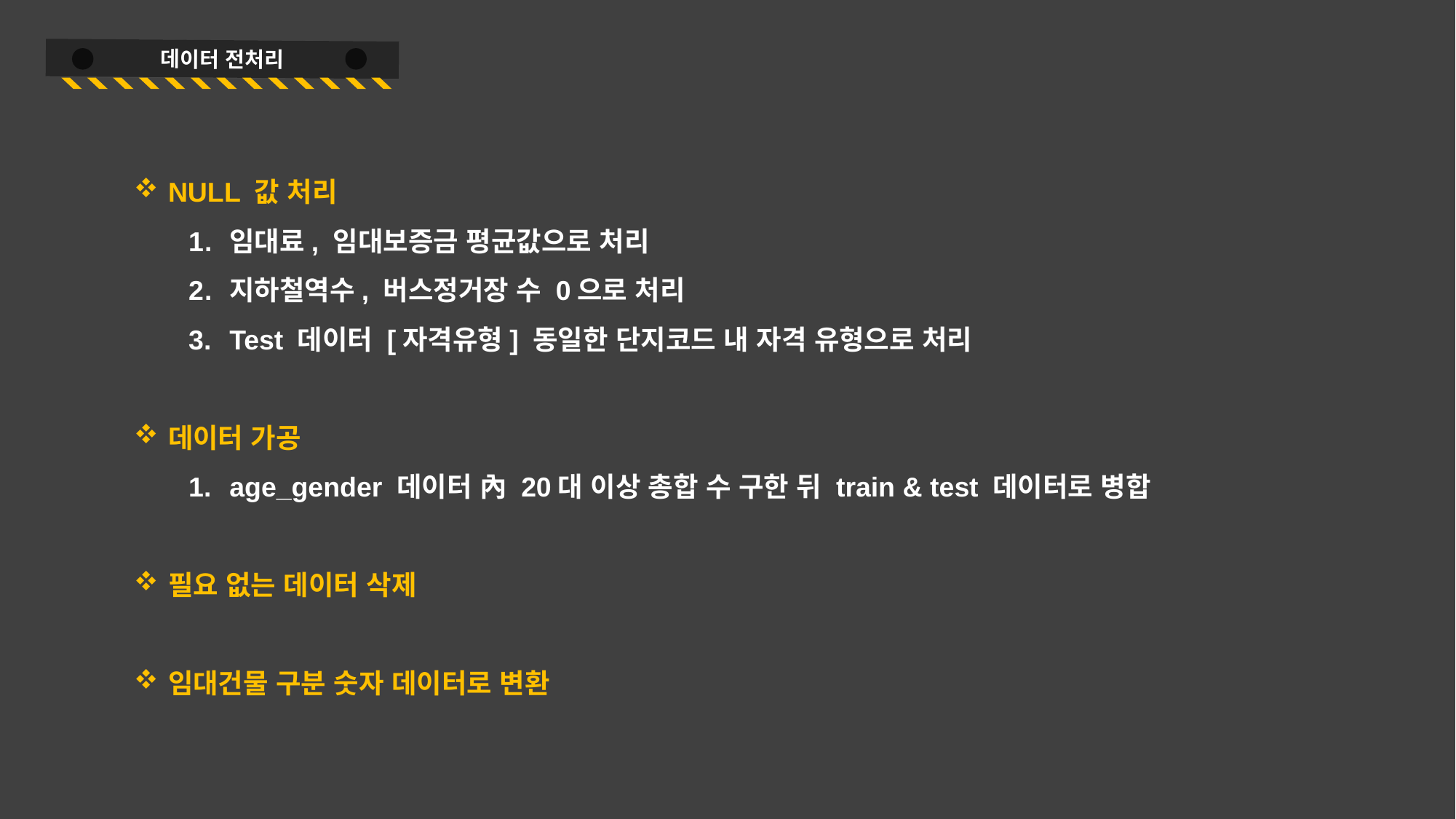

데이터 전처리

NULL 값 처리
임대료, 임대보증금 평균값으로 처리
지하철역수, 버스정거장 수 0으로 처리
Test 데이터 [자격유형] 동일한 단지코드 내 자격 유형으로 처리

데이터 가공
age_gender 데이터 內 20대 이상 총합 수 구한 뒤 train & test 데이터로 병합

필요 없는 데이터 삭제

임대건물 구분 숫자 데이터로 변환